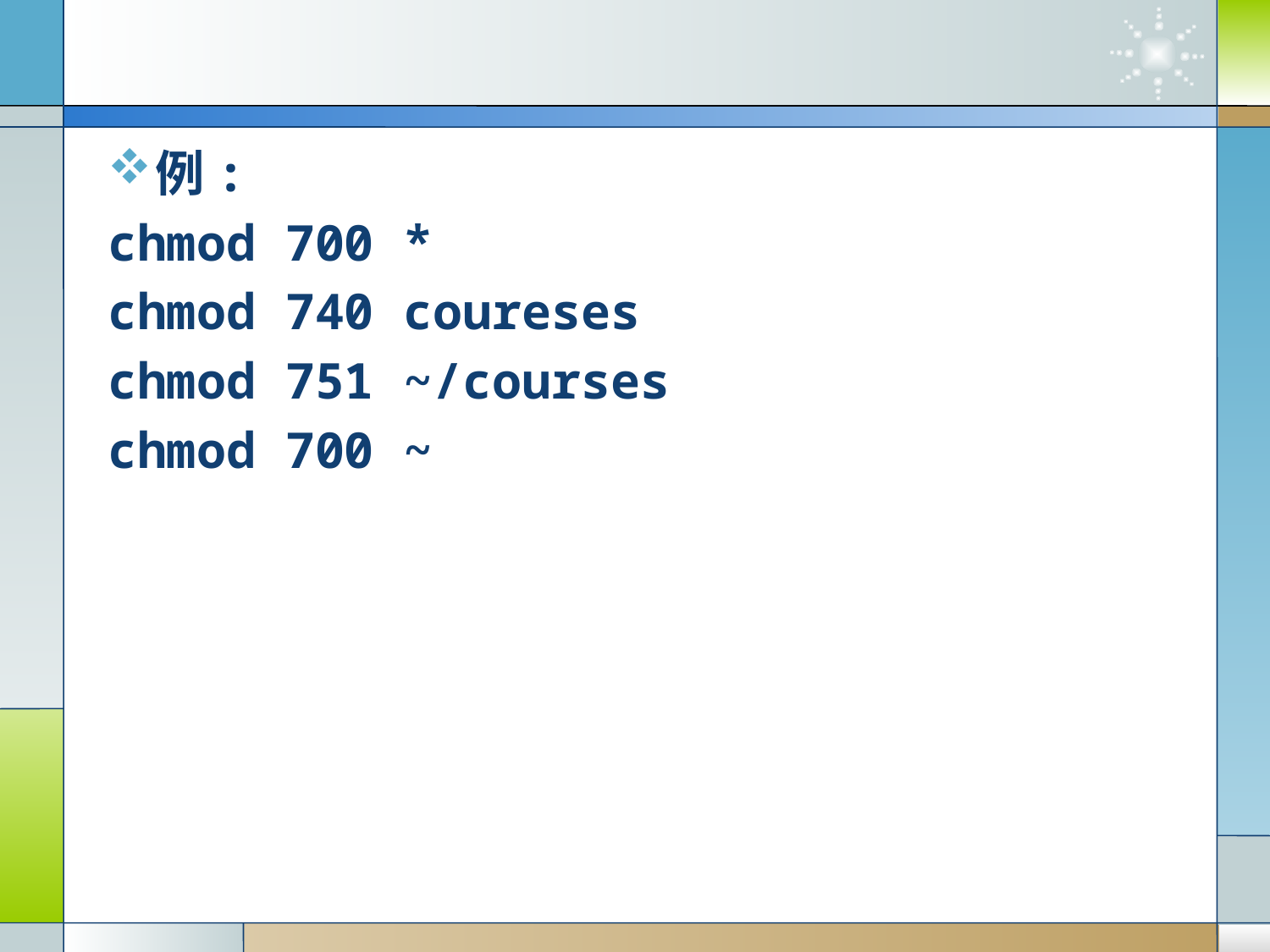

例:
chmod 700 *
chmod 740 coureses
chmod 751 ~/courses
chmod 700 ~
60